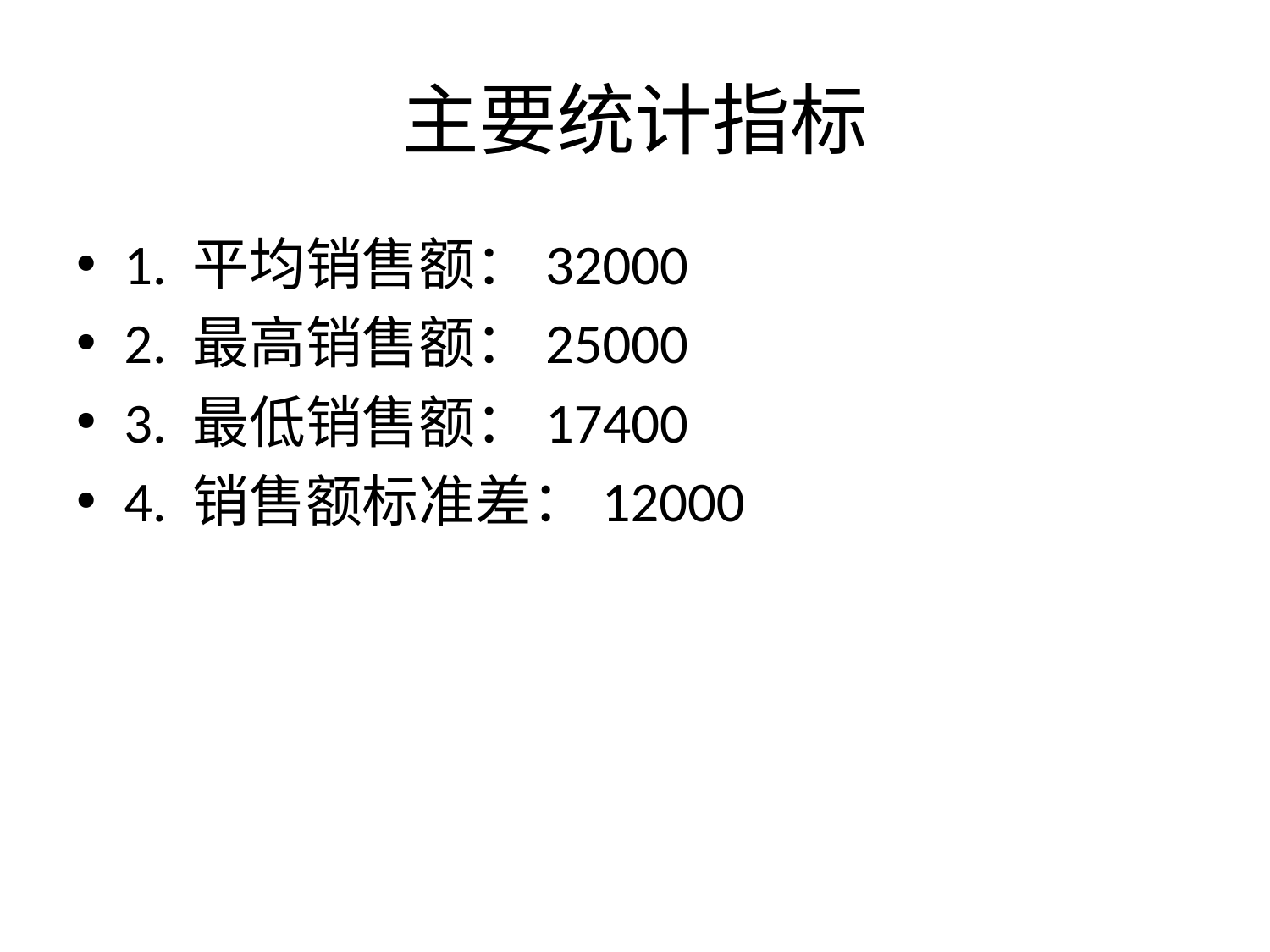

# 主要统计指标
1. 平均销售额：32000
2. 最高销售额：25000
3. 最低销售额：17400
4. 销售额标准差：12000